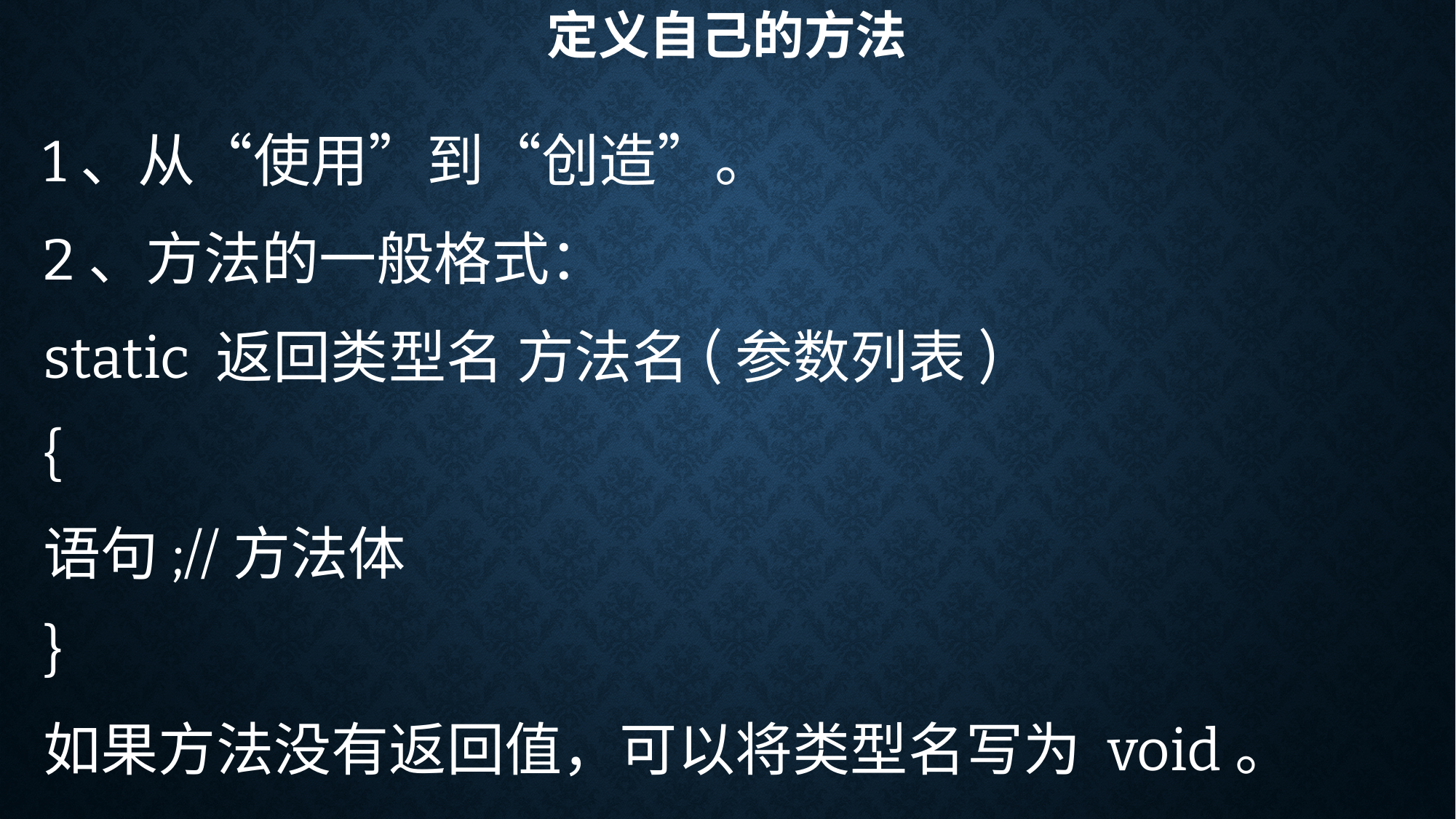

# 定义自己的方法
1、从“使用”到“创造”。
2、方法的一般格式：
static 返回类型名 方法名(参数列表)
{
语句;//方法体
}
如果方法没有返回值，可以将类型名写为 void。